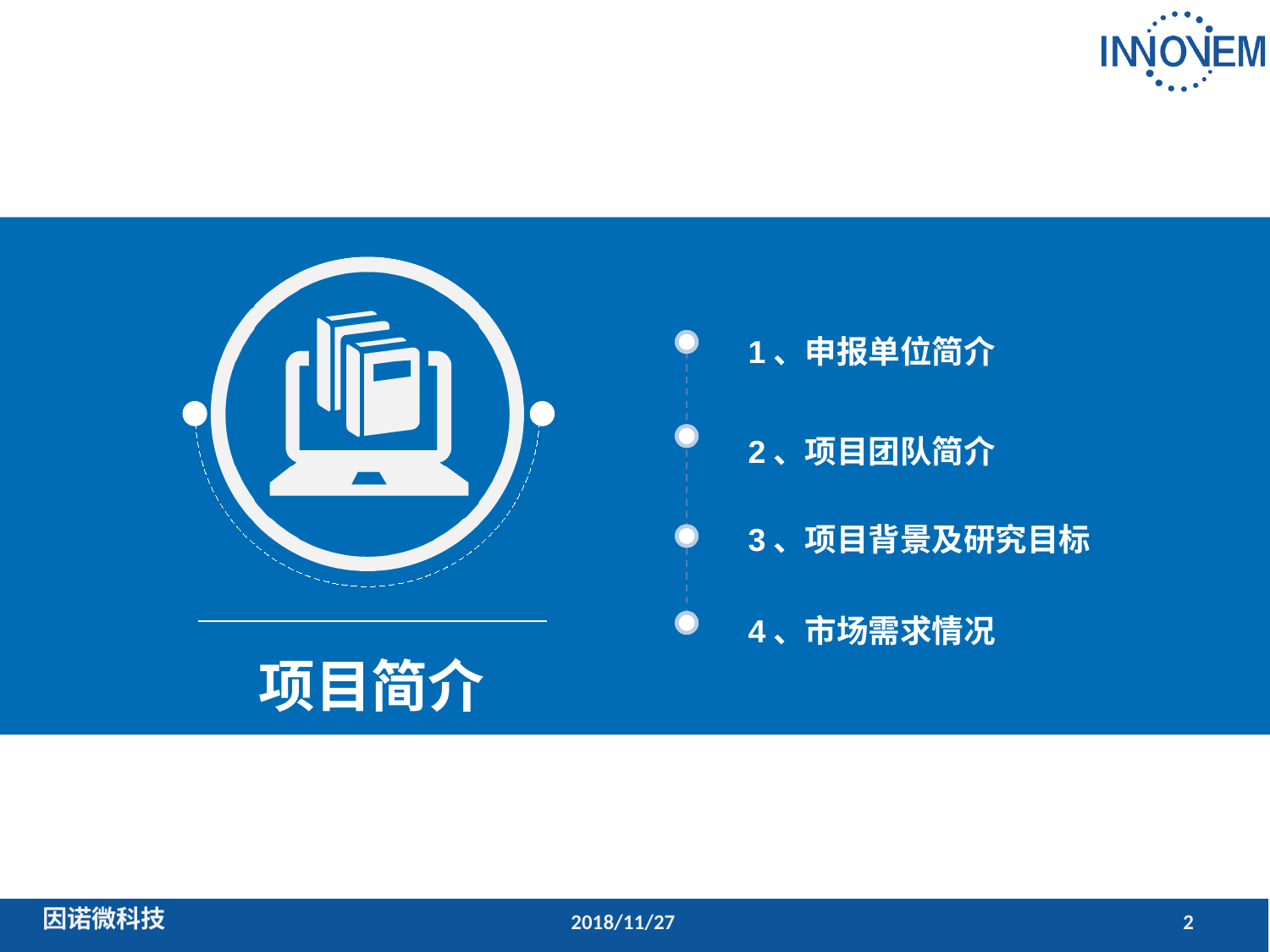

1、申报单位简介

2、项目团队简介

3、项目背景及研究目标

4、市场需求情况

项目简介
2018/11/27
2